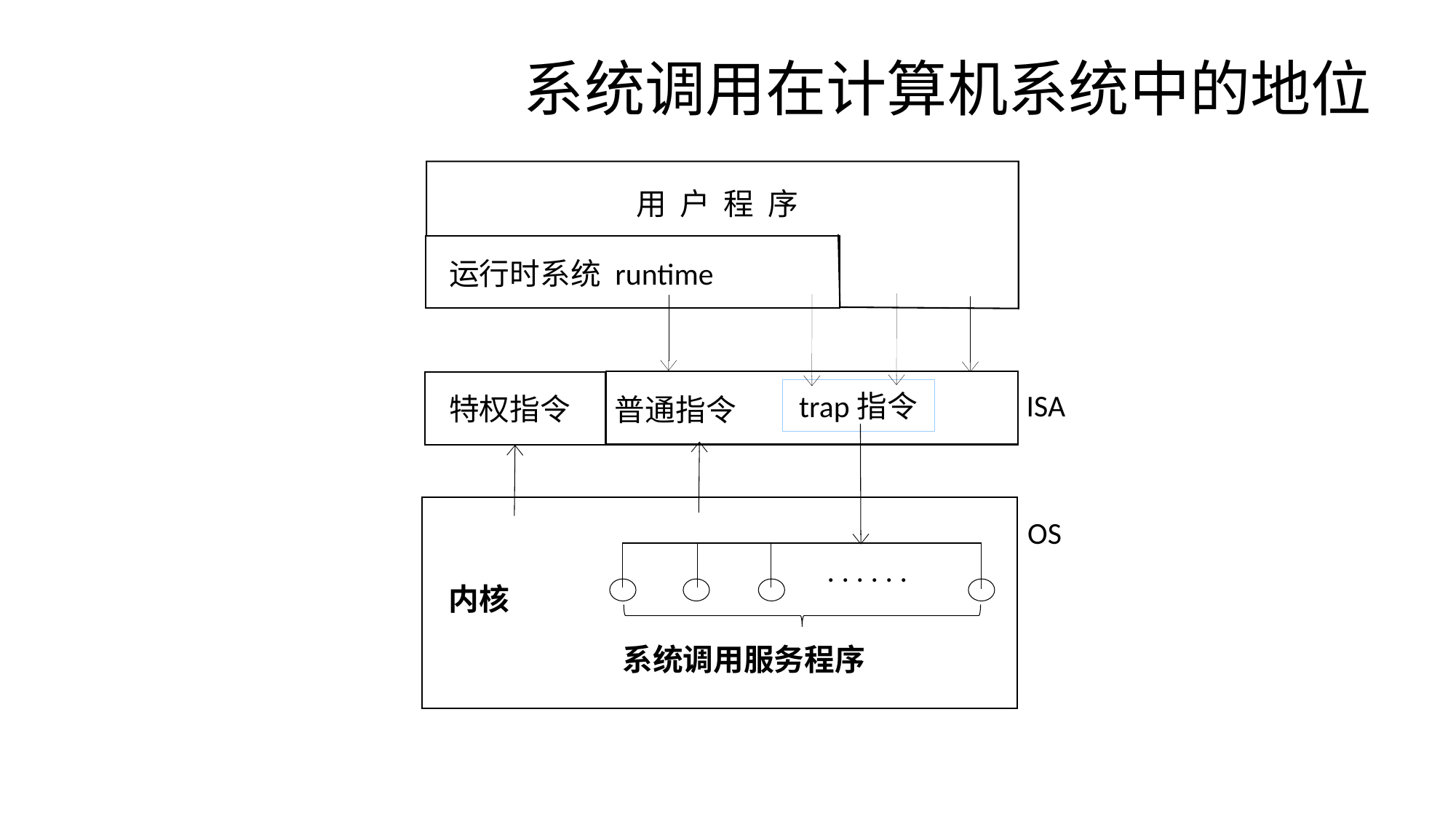

# 系统调用在计算机系统中的地位

用  户  程  序

运行时系统 runtime

ISA
特权指令
普通指令
trap指令

OS
. . . . . .

内核

系统调用服务程序